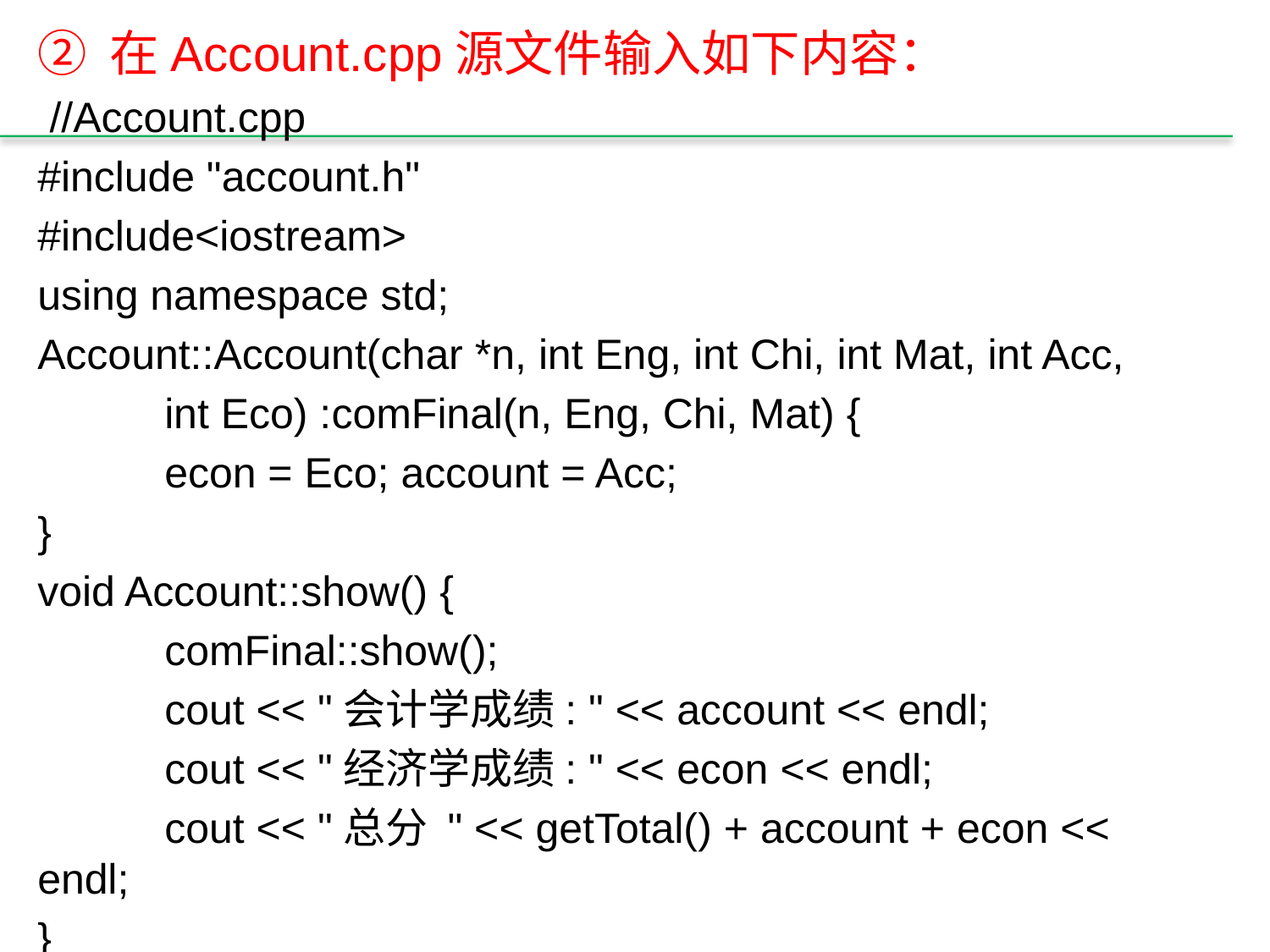

② 在Account.cpp源文件输入如下内容：
 //Account.cpp
#include "account.h"
#include<iostream>
using namespace std;
Account::Account(char *n, int Eng, int Chi, int Mat, int Acc,
	int Eco) :comFinal(n, Eng, Chi, Mat) {
	econ = Eco; account = Acc;
}
void Account::show() {
	comFinal::show();
	cout << "会计学成绩: " << account << endl;
	cout << "经济学成绩: " << econ << endl;
	cout << "总分 " << getTotal() + account + econ << endl;
}